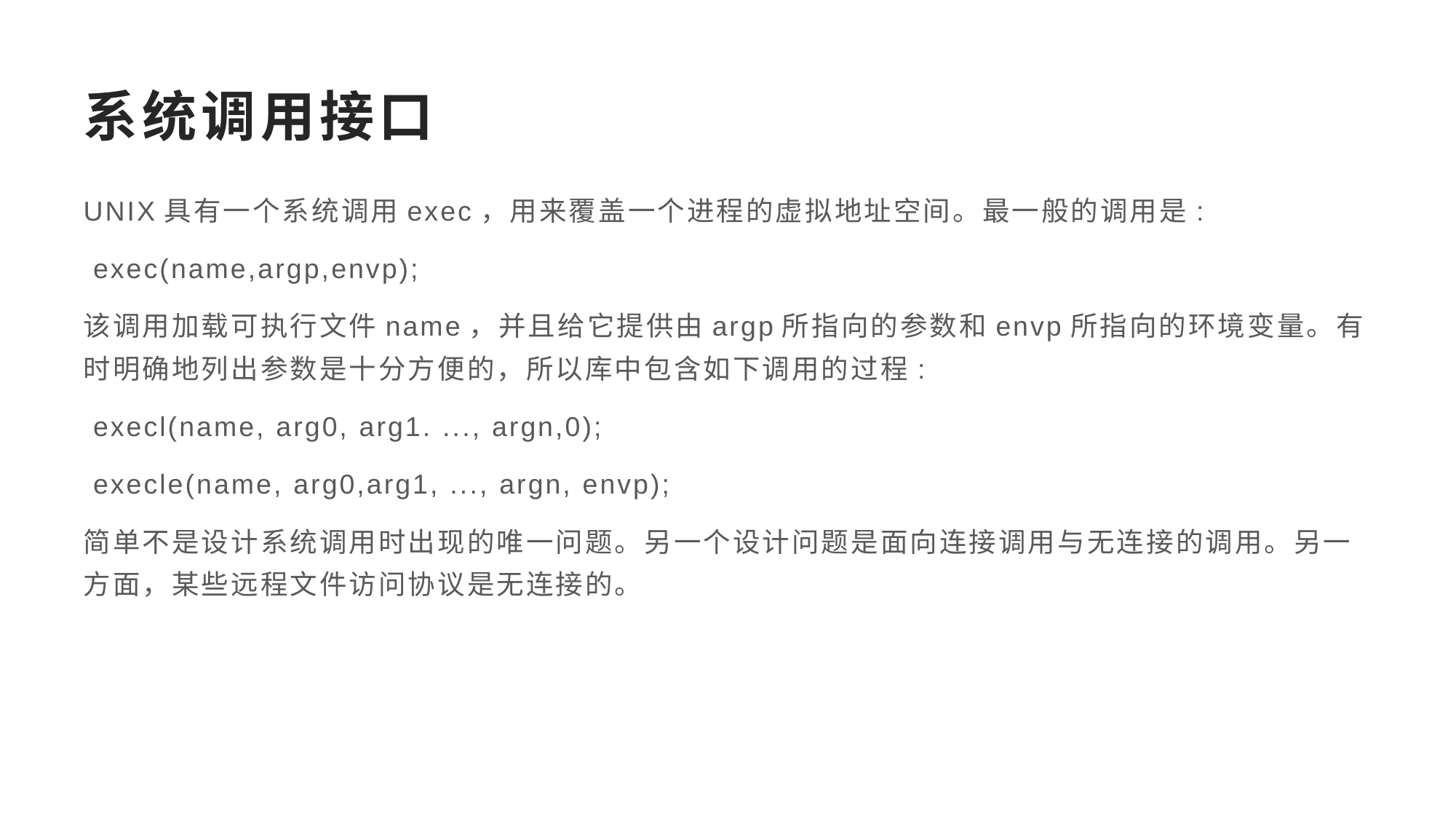

# 系统调用接口
UNIX具有一个系统调用exec，用来覆盖一个进程的虚拟地址空间。最一般的调用是:
 exec(name,argp,envp);
该调用加载可执行文件name，并且给它提供由argp所指向的参数和envp所指向的环境变量。有时明确地列出参数是十分方便的，所以库中包含如下调用的过程:
 execl(name, arg0, arg1. ..., argn,0);
 execle(name, arg0,arg1, ..., argn, envp);
简单不是设计系统调用时出现的唯一问题。另一个设计问题是面向连接调用与无连接的调用。另一方面，某些远程文件访问协议是无连接的。